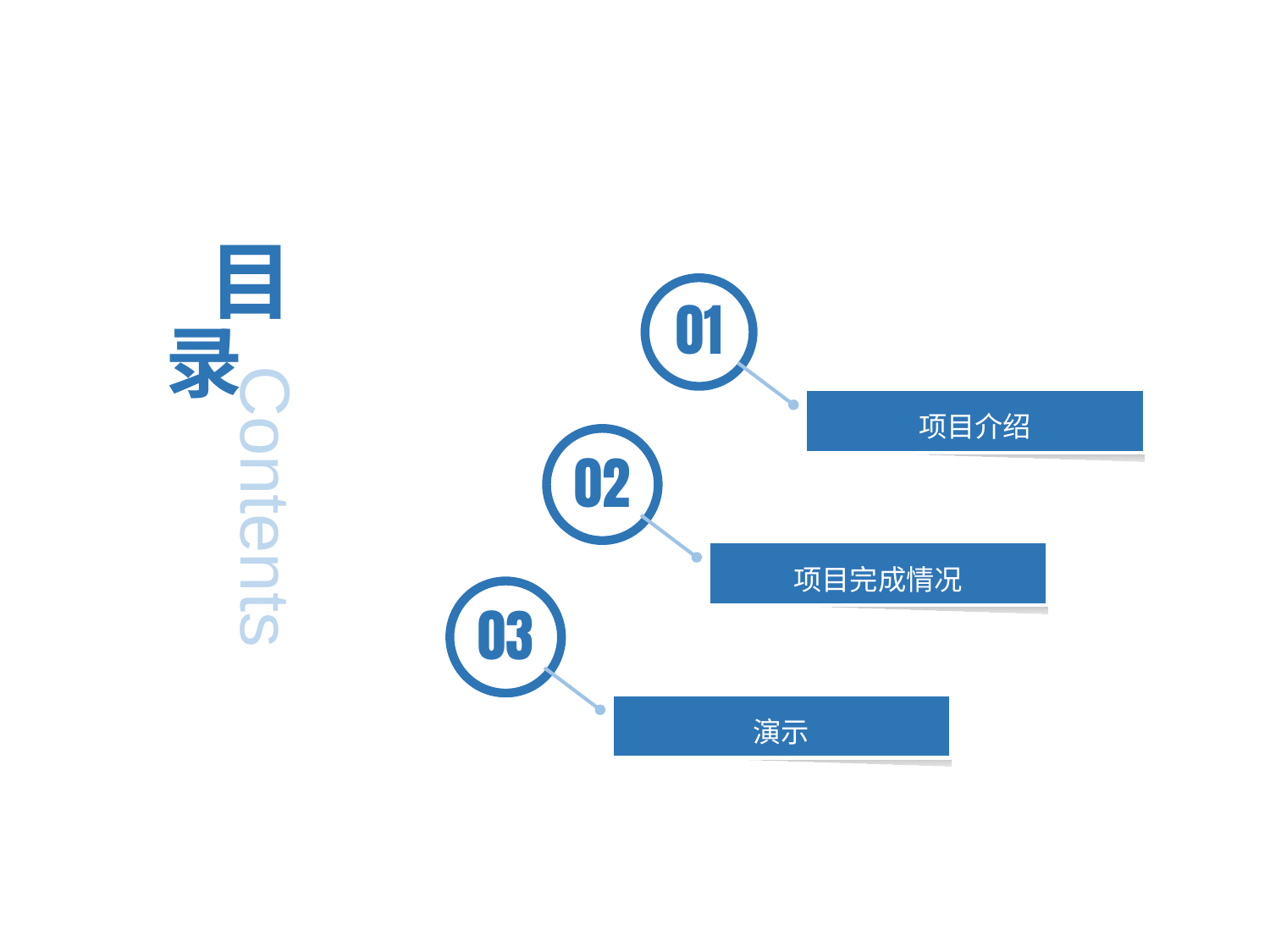

目
01
录
Contents
项目介绍

02
项目完成情况

03
演示